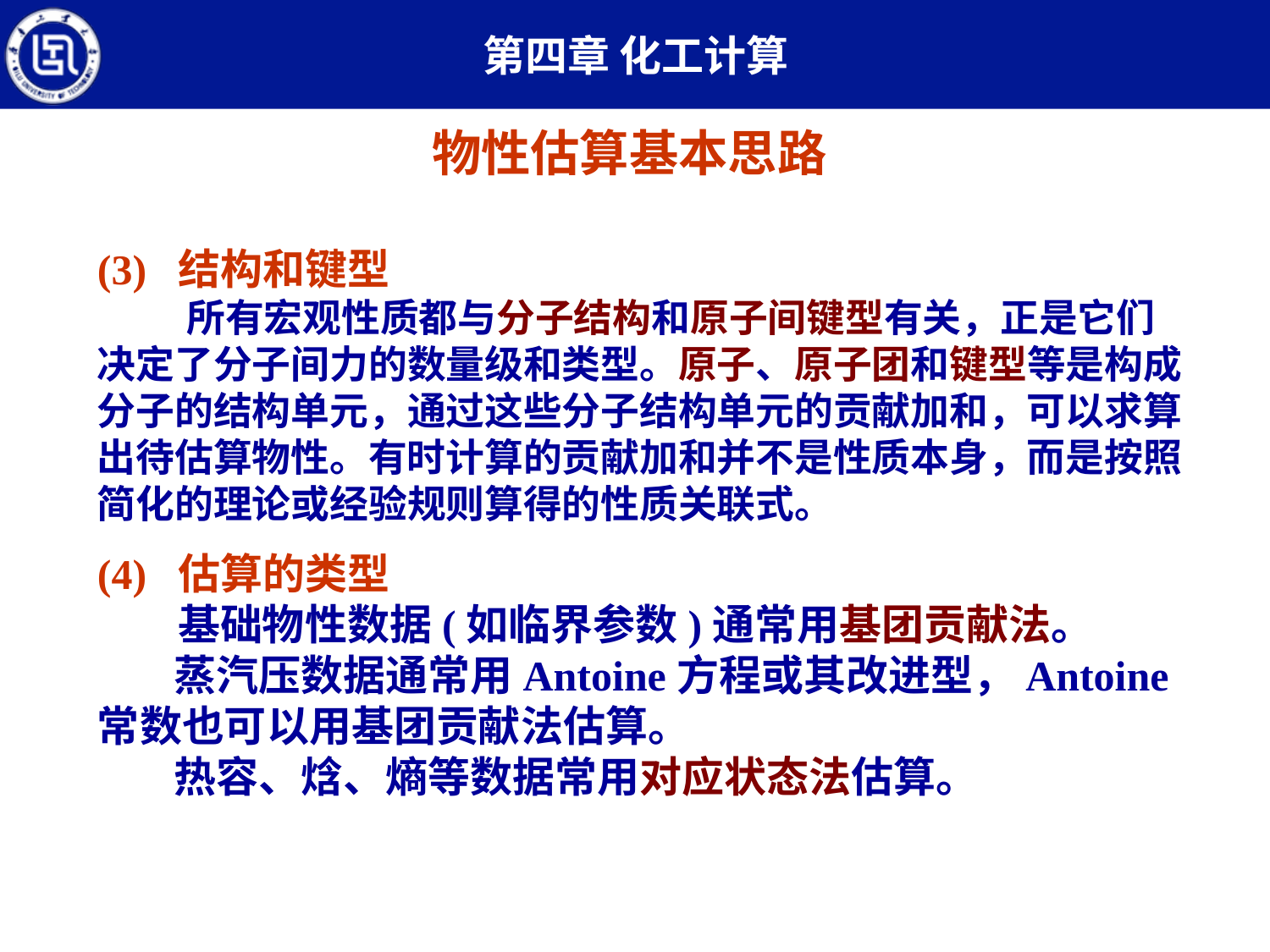

# 物性估算基本思路
(3)  结构和键型
         所有宏观性质都与分子结构和原子间键型有关，正是它们决定了分子间力的数量级和类型。原子、原子团和键型等是构成分子的结构单元，通过这些分子结构单元的贡献加和，可以求算出待估算物性。有时计算的贡献加和并不是性质本身，而是按照简化的理论或经验规则算得的性质关联式。
(4)  估算的类型
        基础物性数据(如临界参数)通常用基团贡献法。
       蒸汽压数据通常用Antoine方程或其改进型，Antoine常数也可以用基团贡献法估算。
       热容、焓、熵等数据常用对应状态法估算。